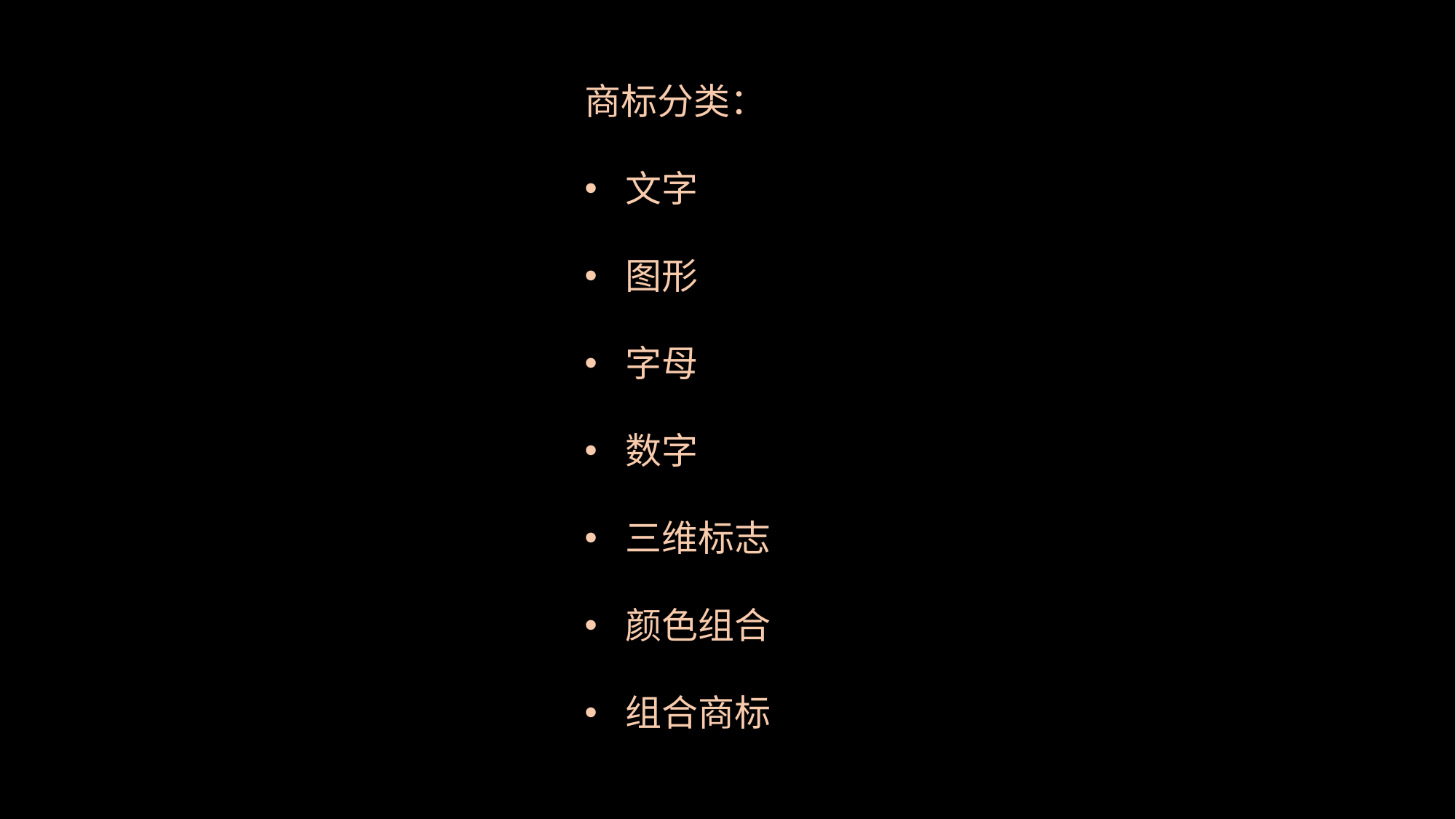

商标分类：

文字

图形

字母

数字

三维标志

颜色组合

组合商标